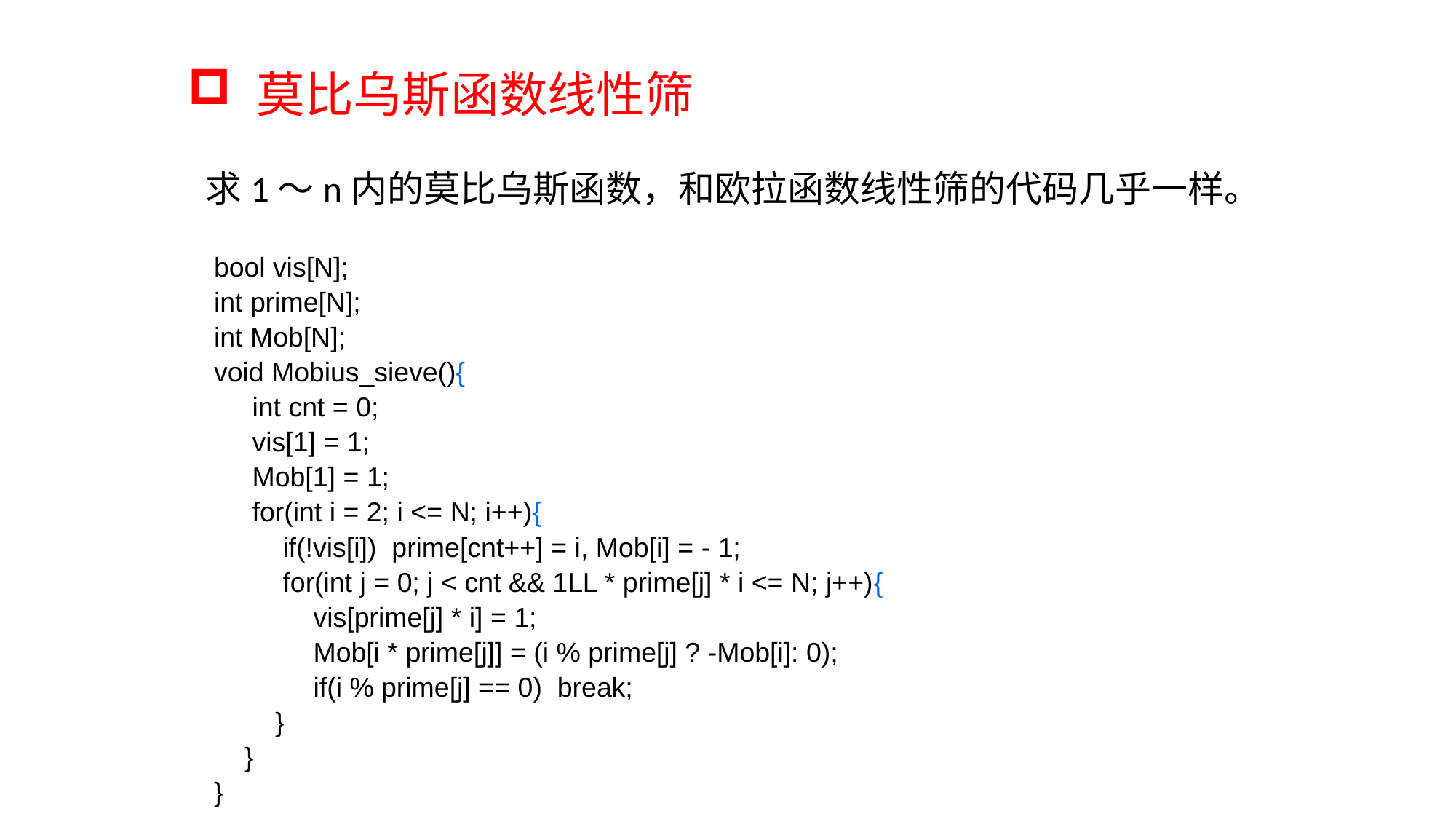

莫比乌斯函数线性筛
求1～n内的莫比乌斯函数，和欧拉函数线性筛的代码几乎一样。
bool vis[N];
int prime[N];
int Mob[N];
void Mobius_sieve(){
     int cnt = 0;
     vis[1] = 1;
     Mob[1] = 1;
     for(int i = 2; i <= N; i++){
         if(!vis[i])  prime[cnt++] = i, Mob[i] = - 1;
         for(int j = 0; j < cnt && 1LL * prime[j] * i <= N; j++){
             vis[prime[j] * i] = 1;
             Mob[i * prime[j]] = (i % prime[j] ? -Mob[i]: 0);
             if(i % prime[j] == 0)  break;
        }
    }
}